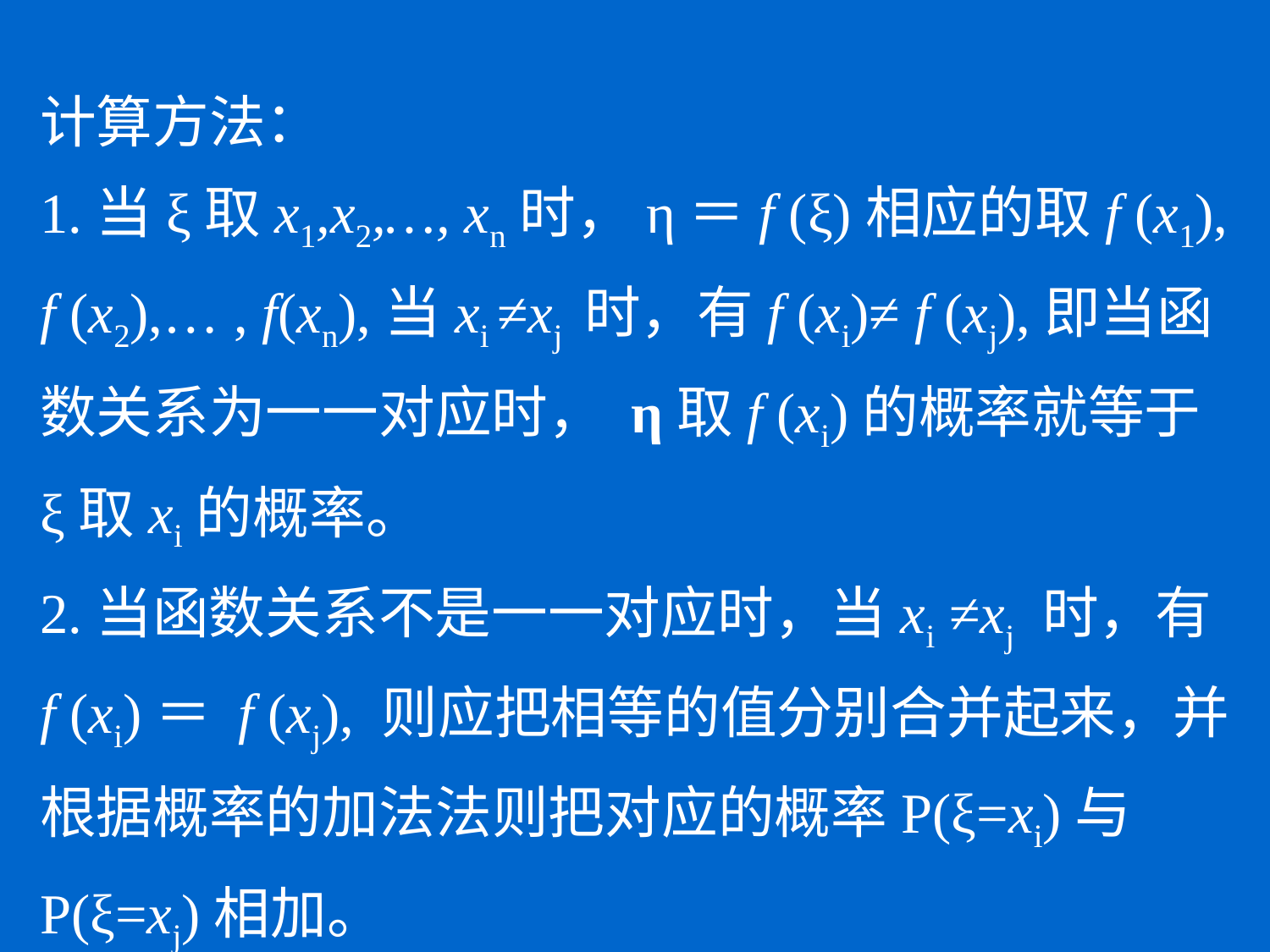

计算方法：
1.当ξ取x1,x2,…, xn时，η＝f (ξ)相应的取f (x1),
f (x2),… , f(xn),当xi ≠xj 时，有f (xi)≠ f (xj),即当函数关系为一一对应时， η取f (xi)的概率就等于ξ取xi的概率。
2.当函数关系不是一一对应时，当xi ≠xj 时，有
f (xi)＝ f (xj), 则应把相等的值分别合并起来，并根据概率的加法法则把对应的概率P(ξ=xi)与P(ξ=xj)相加。